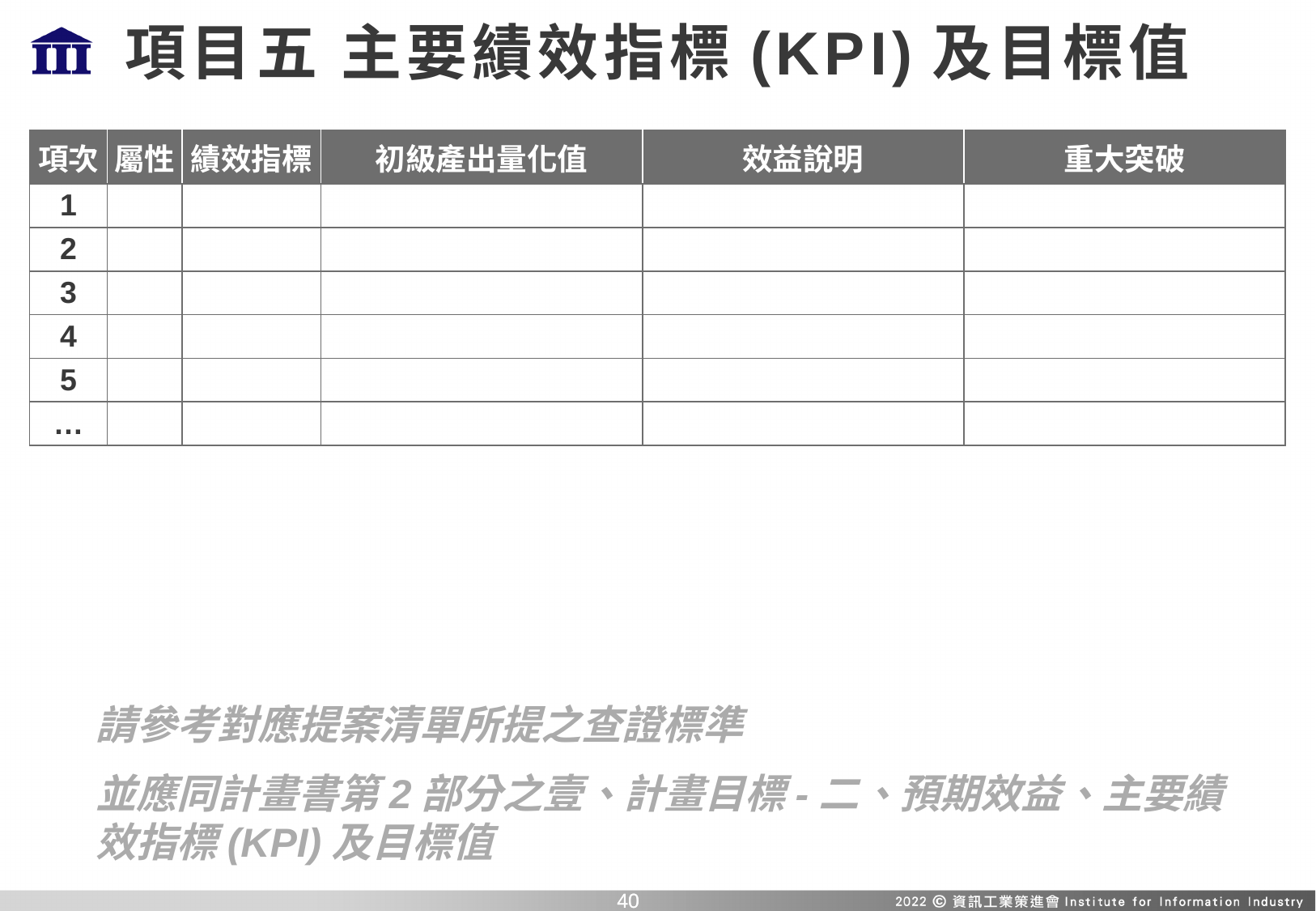

# 項目五 主要績效指標(KPI)及目標值
| 項次 | 屬性 | 績效指標 | 初級產出量化值 | 效益說明 | 重大突破 |
| --- | --- | --- | --- | --- | --- |
| 1 |  |  |  |  |  |
| 2 |  |  |  |  |  |
| 3 |  |  |  |  |  |
| 4 |  |  |  |  |  |
| 5 |  |  |  |  |  |
| … |  |  |  |  |  |
請參考對應提案清單所提之查證標準
並應同計畫書第2部分之壹、計畫目標-二、預期效益、主要績效指標(KPI)及目標值